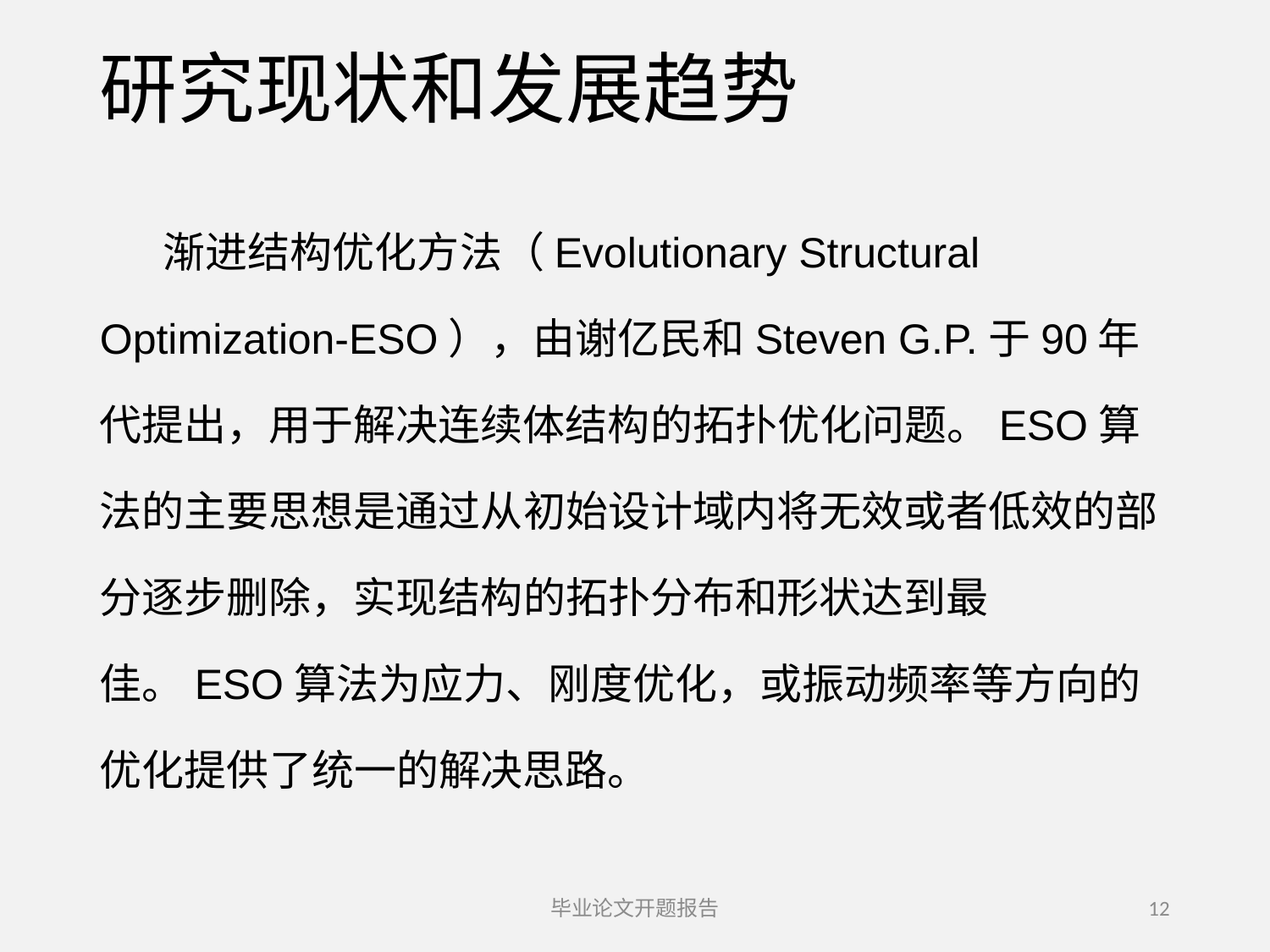

研究现状和发展趋势
渐进结构优化方法（Evolutionary Structural Optimization-ESO），由谢亿民和Steven G.P.于90年代提出，用于解决连续体结构的拓扑优化问题。ESO算法的主要思想是通过从初始设计域内将无效或者低效的部分逐步删除，实现结构的拓扑分布和形状达到最佳。ESO算法为应力、刚度优化，或振动频率等方向的优化提供了统一的解决思路。
毕业论文开题报告
12